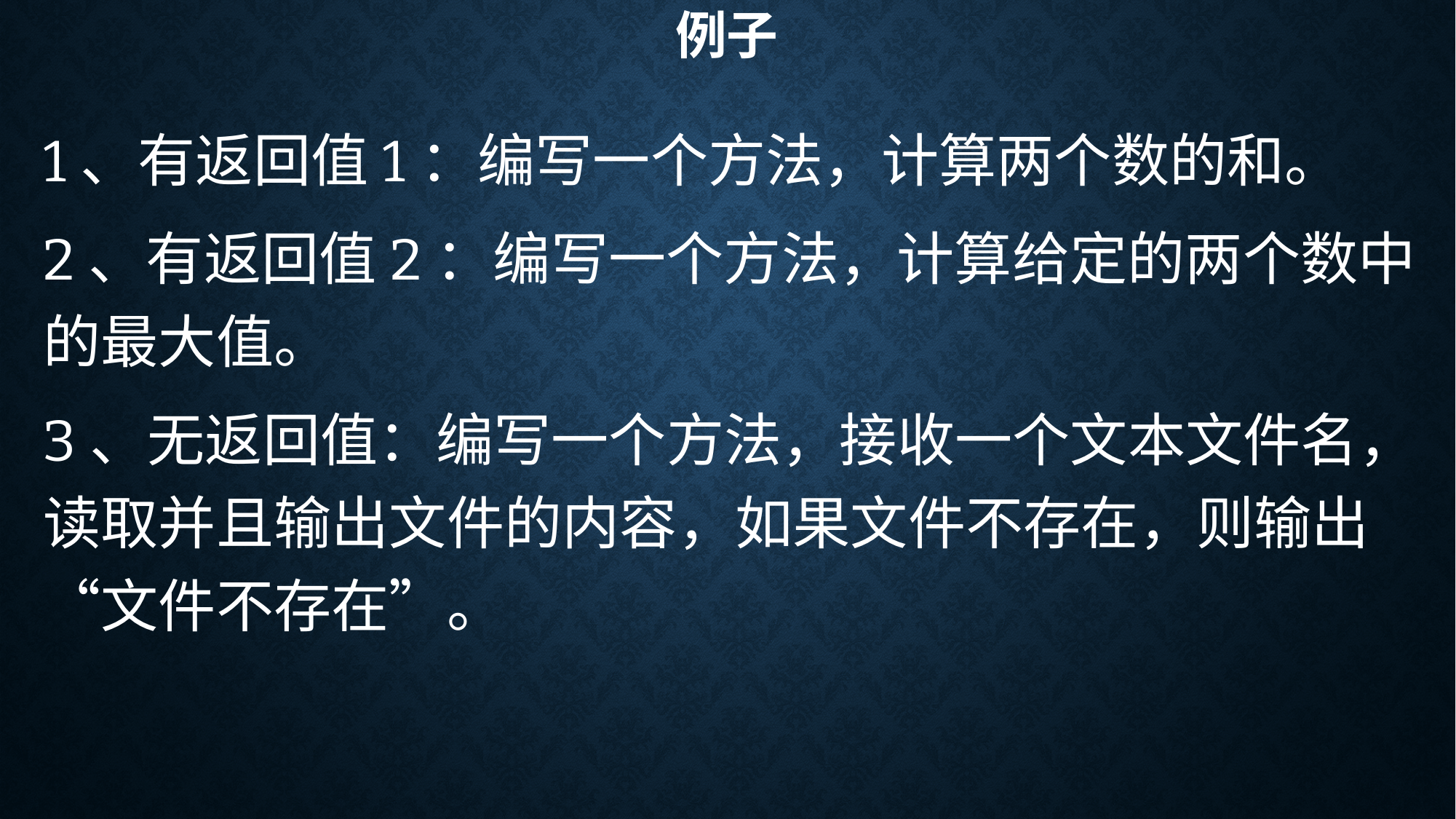

# 例子
1、有返回值1：编写一个方法，计算两个数的和。
2、有返回值2：编写一个方法，计算给定的两个数中的最大值。
3、无返回值：编写一个方法，接收一个文本文件名，读取并且输出文件的内容，如果文件不存在，则输出“文件不存在”。